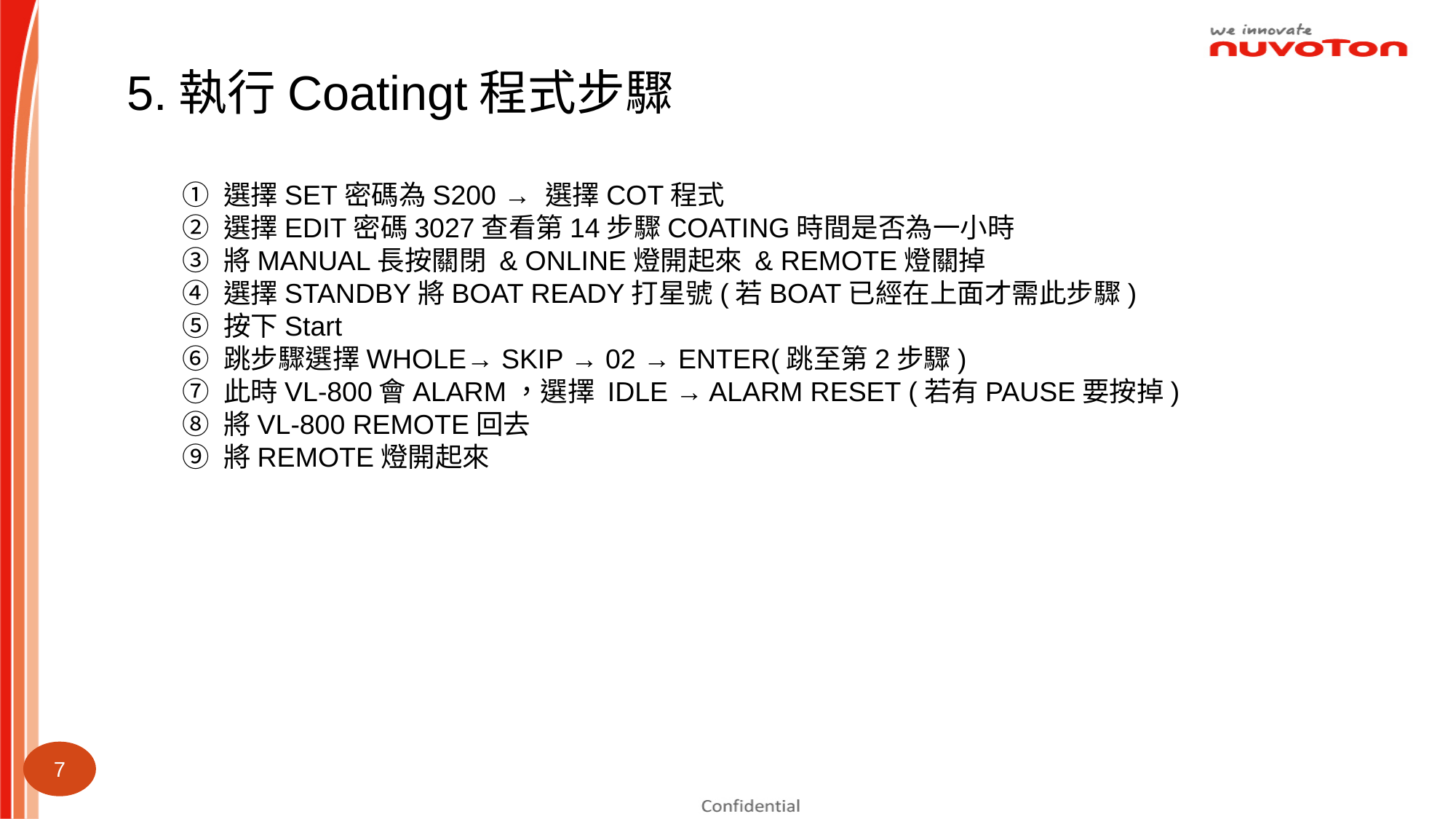

5.執行Coatingt程式步驟

選擇SET密碼為S200 → 選擇COT程式
選擇EDIT密碼3027查看第14步驟COATING時間是否為一小時
將MANUAL長按關閉 & ONLINE燈開起來 & REMOTE燈關掉
選擇STANDBY將BOAT READY打星號(若BOAT已經在上面才需此步驟)
按下Start
跳步驟選擇WHOLE→ SKIP → 02 → ENTER(跳至第2步驟)
此時VL-800會ALARM，選擇 IDLE → ALARM RESET (若有PAUSE要按掉)
將VL-800 REMOTE回去
將REMOTE燈開起來
7